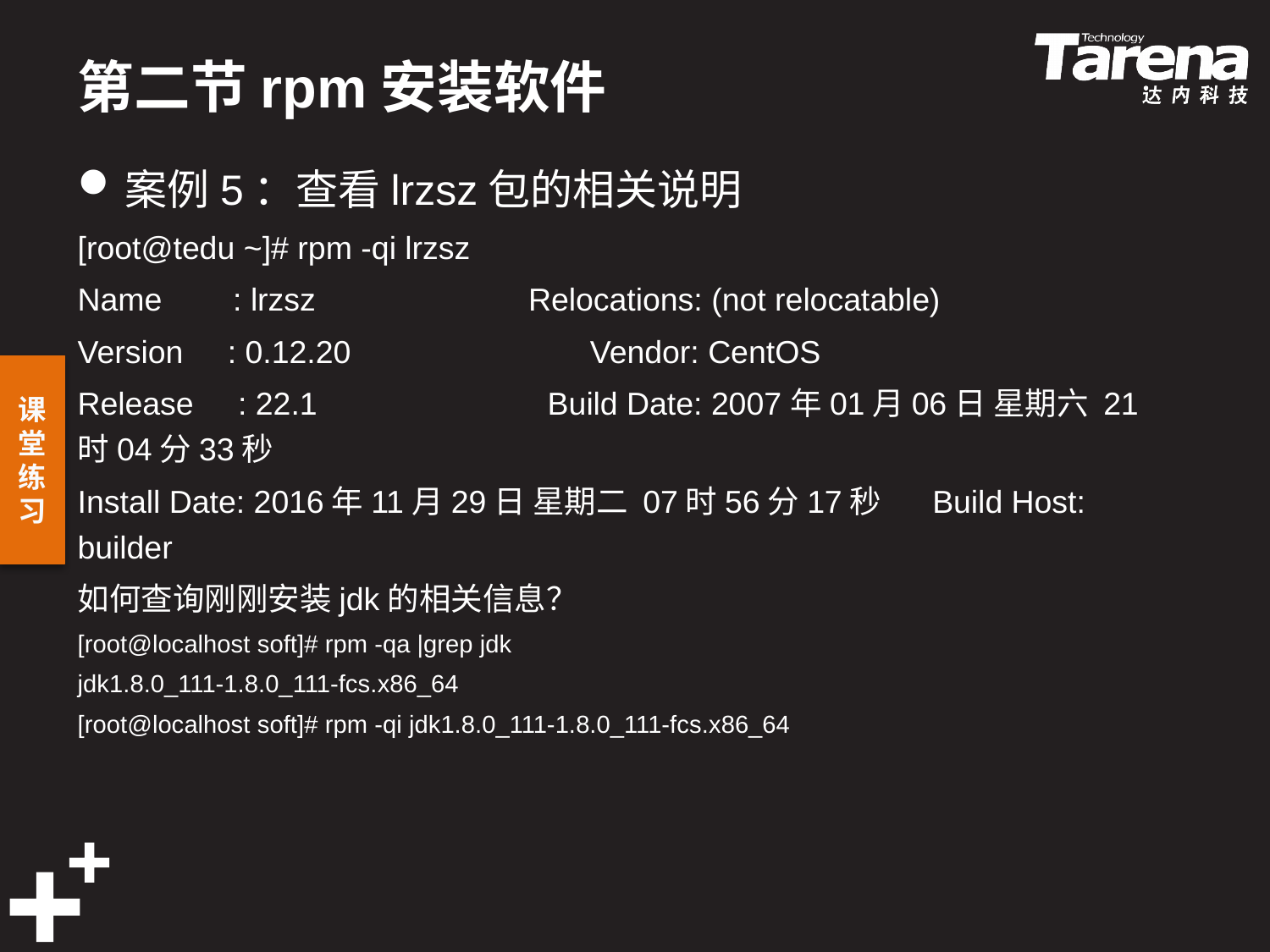

# 第二节rpm安装软件
案例5：查看lrzsz包的相关说明
[root@tedu ~]# rpm -qi lrzsz
Name        : lrzsz                        Relocations: (not relocatable)
Version     : 0.12.20                           Vendor: CentOS
Release     : 22.1                          Build Date: 2007年01月06日 星期六 21时04分33秒
Install Date: 2016年11月29日 星期二 07时56分17秒      Build Host: builder
如何查询刚刚安装jdk的相关信息？
[root@localhost soft]# rpm -qa |grep jdk
jdk1.8.0_111-1.8.0_111-fcs.x86_64
[root@localhost soft]# rpm -qi jdk1.8.0_111-1.8.0_111-fcs.x86_64